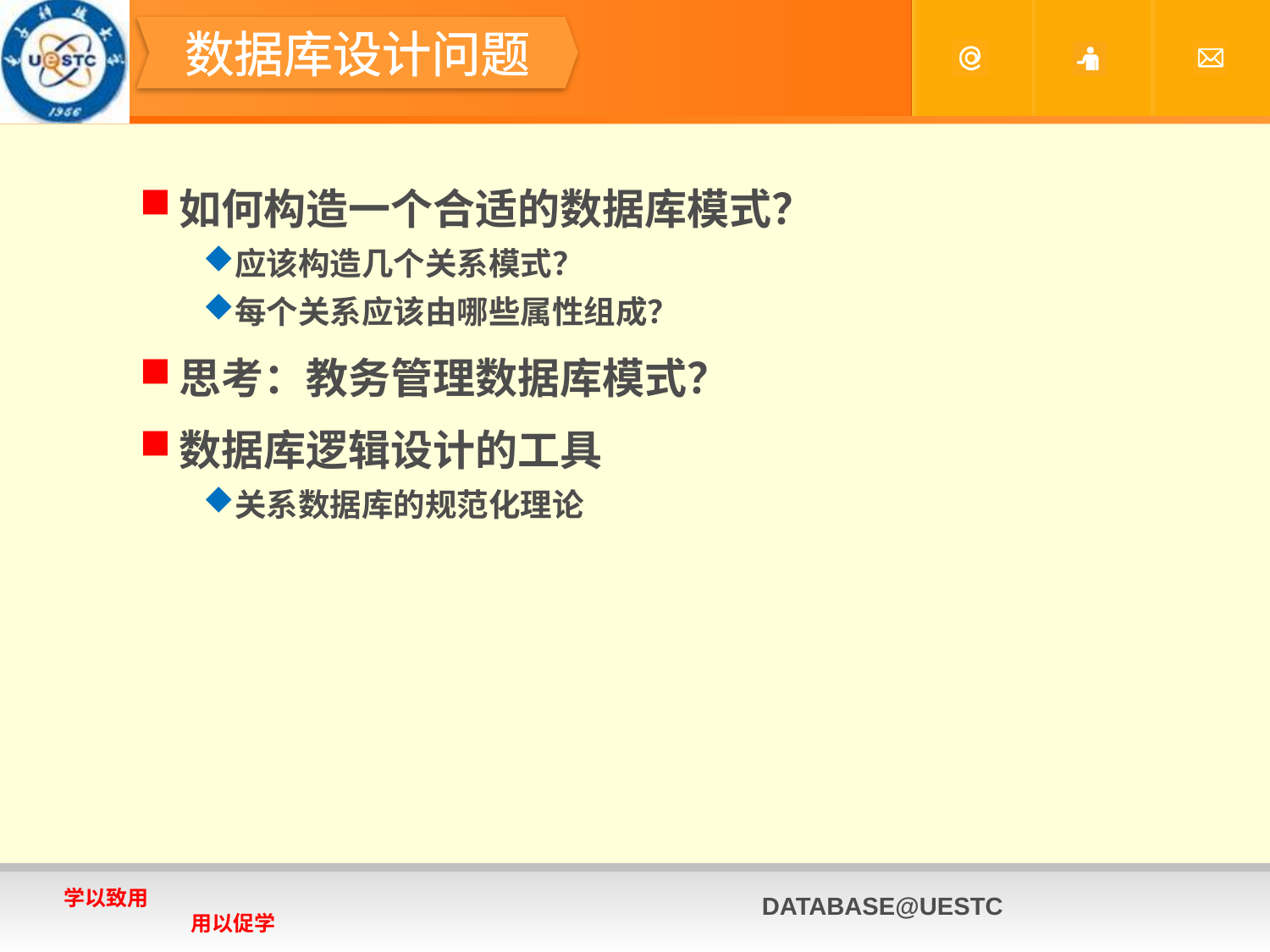

#
数据库设计问题
如何构造一个合适的数据库模式？
应该构造几个关系模式？
每个关系应该由哪些属性组成？
思考：教务管理数据库模式？
数据库逻辑设计的工具
关系数据库的规范化理论